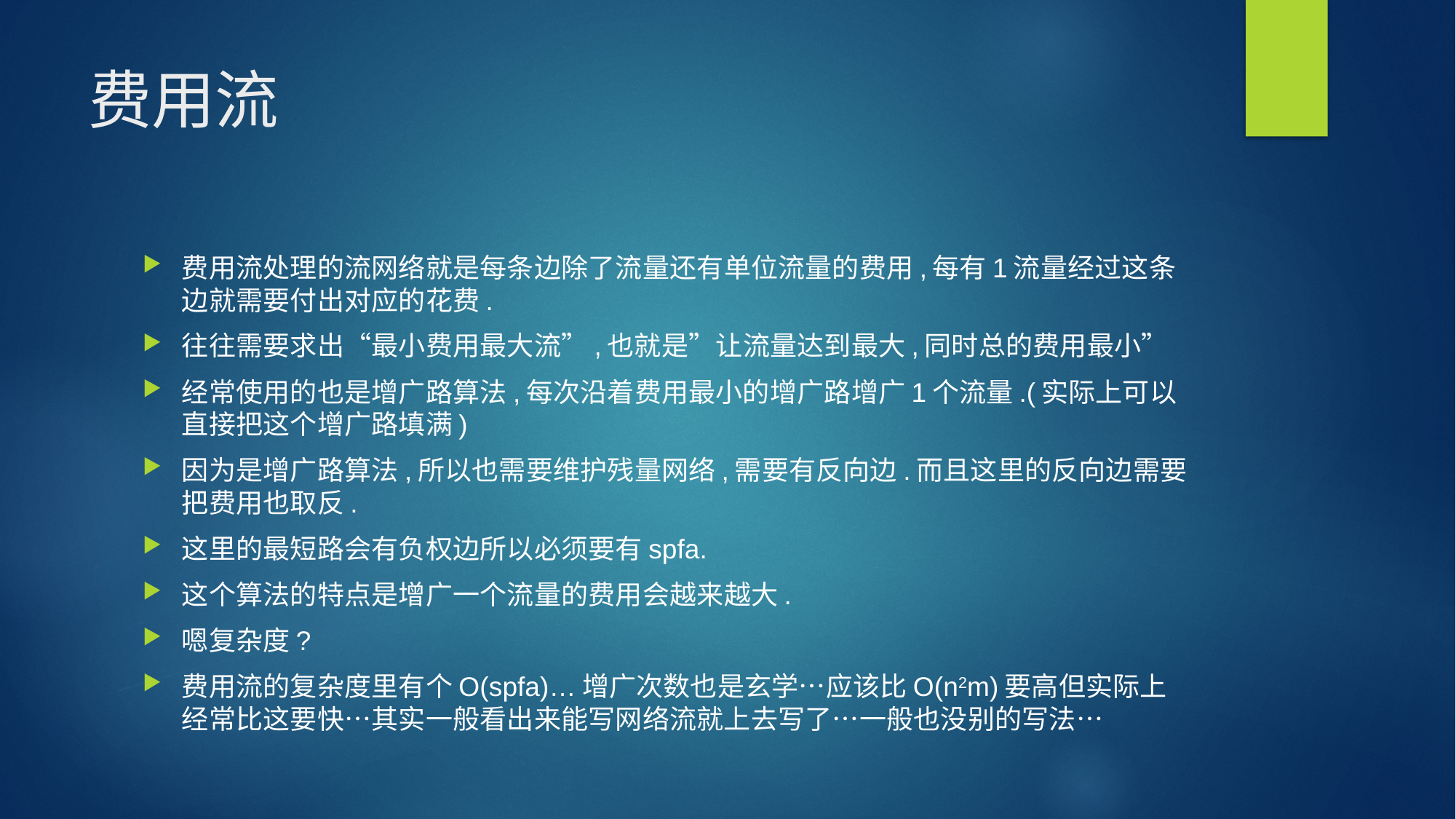

# 费用流
费用流处理的流网络就是每条边除了流量还有单位流量的费用,每有1流量经过这条边就需要付出对应的花费.
往往需要求出“最小费用最大流”,也就是”让流量达到最大,同时总的费用最小”
经常使用的也是增广路算法,每次沿着费用最小的增广路增广1个流量.(实际上可以直接把这个增广路填满)
因为是增广路算法,所以也需要维护残量网络,需要有反向边.而且这里的反向边需要把费用也取反.
这里的最短路会有负权边所以必须要有spfa.
这个算法的特点是增广一个流量的费用会越来越大.
嗯复杂度?
费用流的复杂度里有个O(spfa)…增广次数也是玄学…应该比O(n2m)要高但实际上经常比这要快…其实一般看出来能写网络流就上去写了…一般也没别的写法…